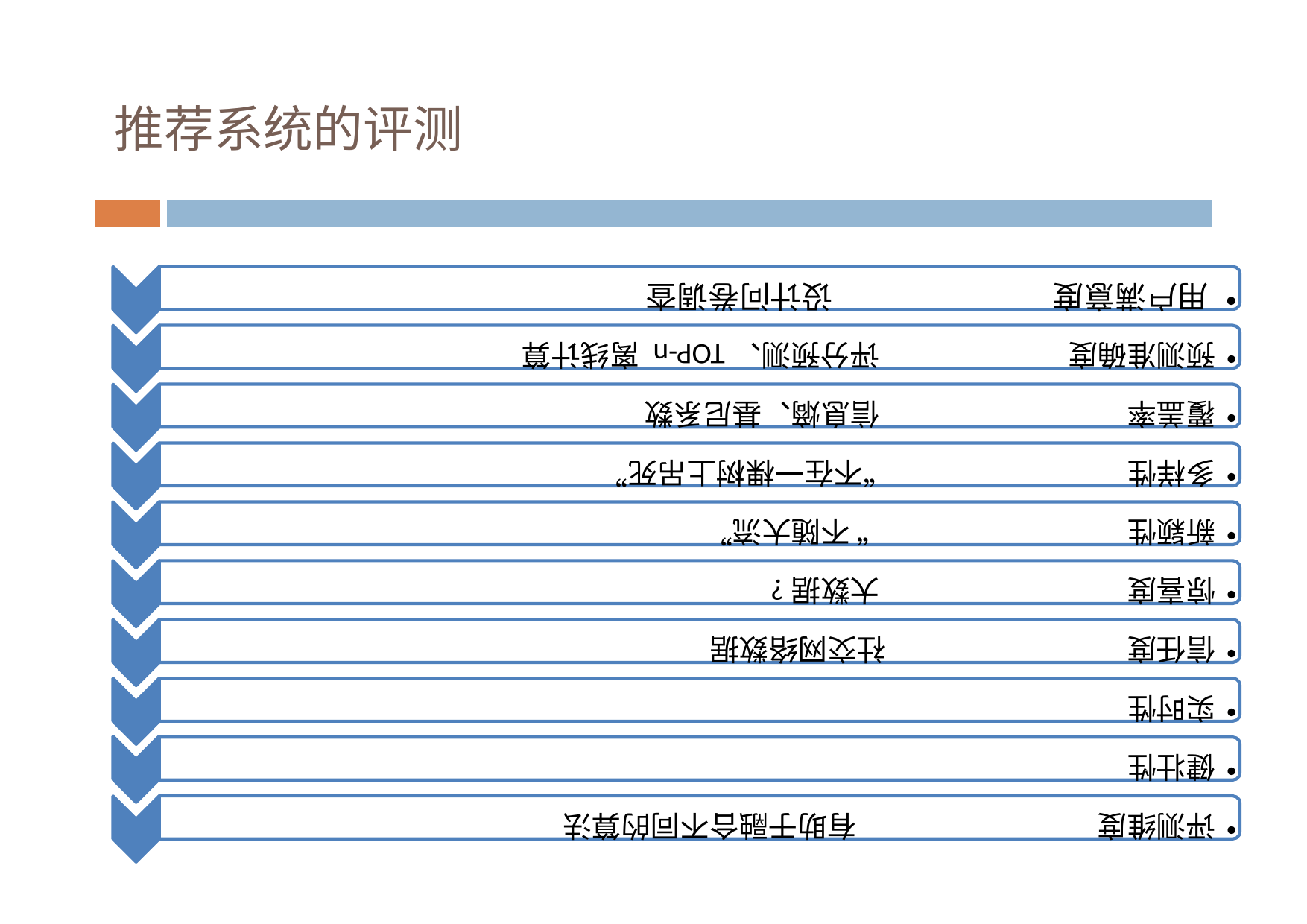

推荐系统的评测

用户满意度                                设计问卷调查

预测准确度                             评分预测、TOP-n 离线计算

覆盖率                                      信息熵、基尼系数

多样性                                    “不在一棵树上吊死”

新颖性                                     “ 不随大流”

惊喜度                                      大数据?

信任度                                     社交网络数据

实时性

健壮性

评测维度                                     有助于融合不同的算法